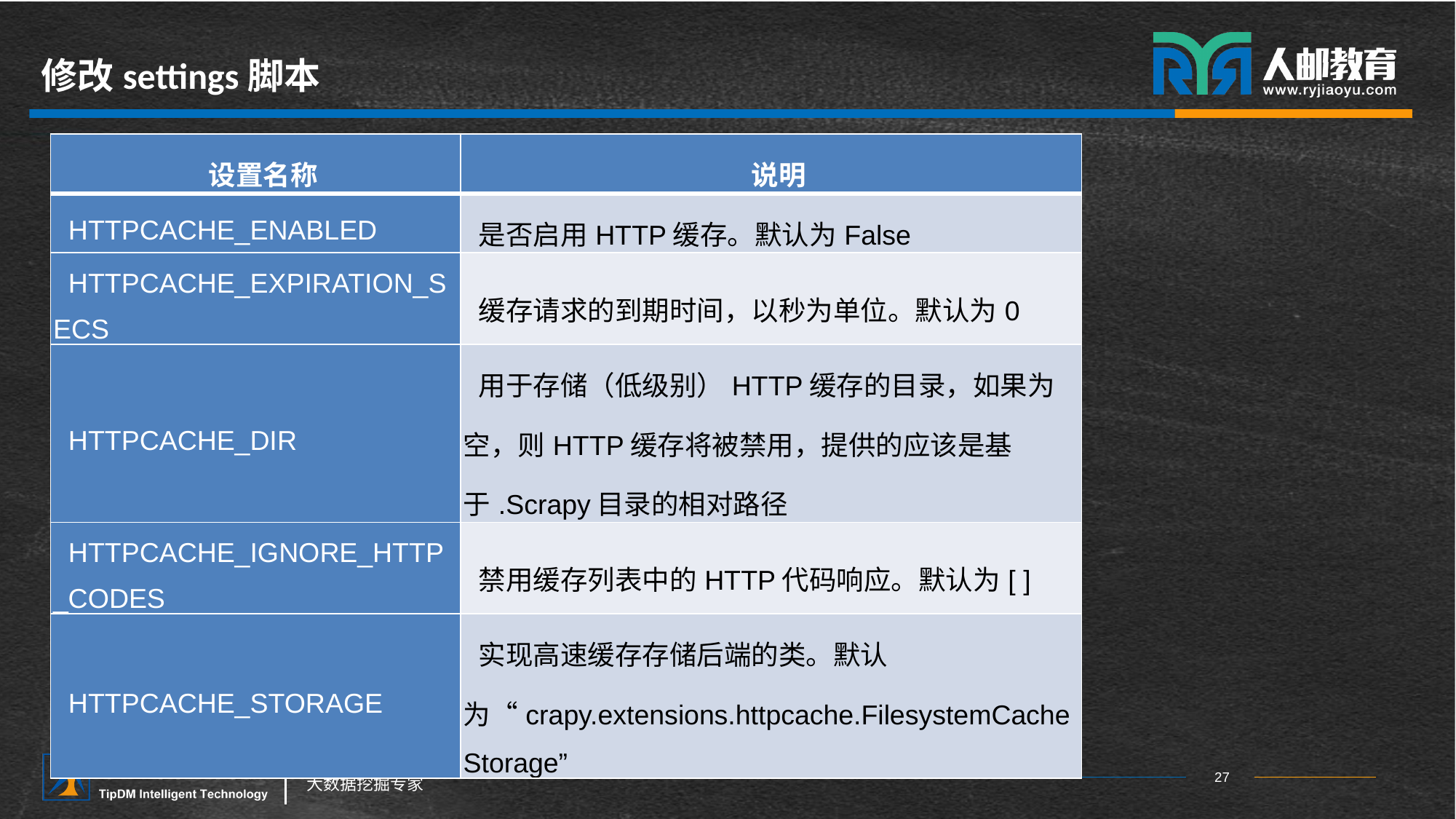

# 修改settings脚本
| 设置名称 | 说明 |
| --- | --- |
| HTTPCACHE\_ENABLED | 是否启用HTTP缓存。默认为False |
| HTTPCACHE\_EXPIRATION\_SECS | 缓存请求的到期时间，以秒为单位。默认为0 |
| HTTPCACHE\_DIR | 用于存储（低级别）HTTP缓存的目录，如果为空，则HTTP缓存将被禁用，提供的应该是基于.Scrapy目录的相对路径 |
| HTTPCACHE\_IGNORE\_HTTP\_CODES | 禁用缓存列表中的HTTP代码响应。默认为[ ] |
| HTTPCACHE\_STORAGE | 实现高速缓存存储后端的类。默认为“crapy.extensions.httpcache.FilesystemCacheStorage” |